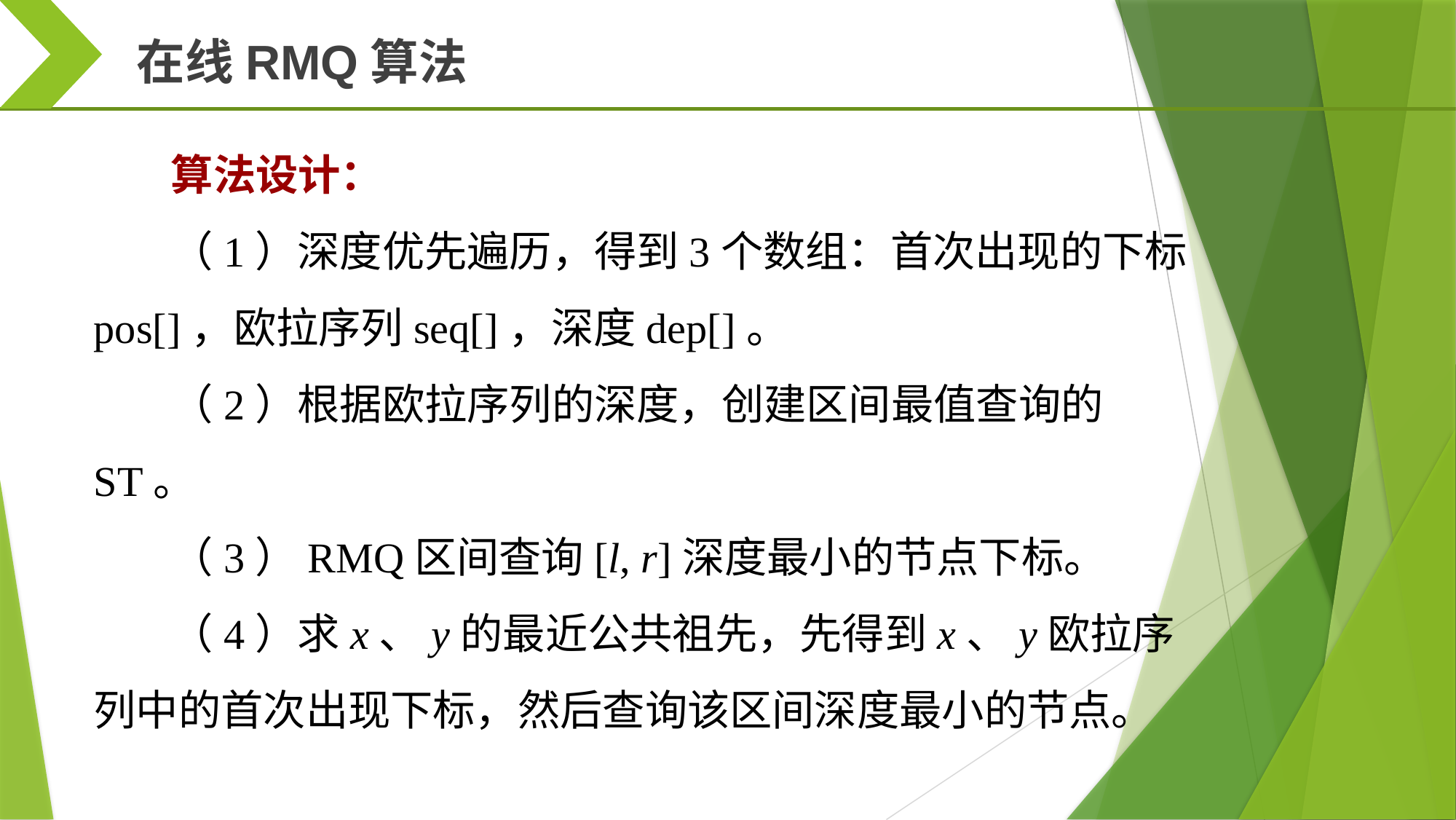

在线RMQ算法
算法设计：
（1）深度优先遍历，得到3个数组：首次出现的下标pos[]，欧拉序列seq[]，深度dep[]。
（2）根据欧拉序列的深度，创建区间最值查询的ST。
（3）RMQ区间查询[l, r]深度最小的节点下标。
（4）求x、y的最近公共祖先，先得到x、y欧拉序列中的首次出现下标，然后查询该区间深度最小的节点。